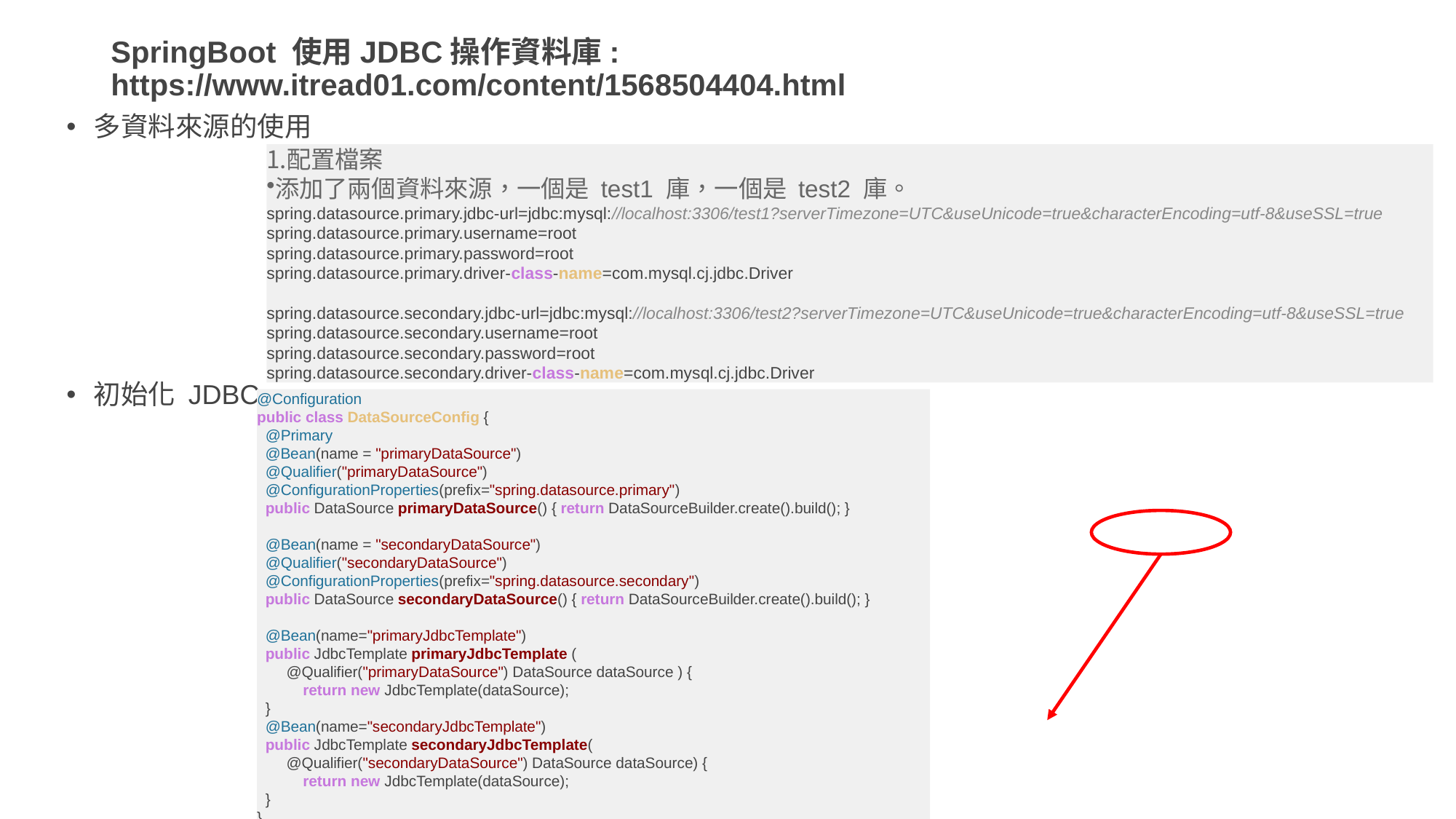

# SpringBoot 使用JDBC操作資料庫: https://www.itread01.com/content/1568504404.html
多資料來源的使用

初始化 JDBC
配置檔案
添加了兩個資料來源，一個是 test1 庫，一個是 test2 庫。
spring.datasource.primary.jdbc-url=jdbc:mysql://localhost:3306/test1?serverTimezone=UTC&useUnicode=true&characterEncoding=utf-8&useSSL=true
spring.datasource.primary.username=root
spring.datasource.primary.password=root
spring.datasource.primary.driver-class-name=com.mysql.cj.jdbc.Driver

spring.datasource.secondary.jdbc-url=jdbc:mysql://localhost:3306/test2?serverTimezone=UTC&useUnicode=true&characterEncoding=utf-8&useSSL=true spring.datasource.secondary.username=root
spring.datasource.secondary.password=root
spring.datasource.secondary.driver-class-name=com.mysql.cj.jdbc.Driver
@Configuration
public class DataSourceConfig {
  @Primary
  @Bean(name = "primaryDataSource")
  @Qualifier("primaryDataSource")
  @ConfigurationProperties(prefix="spring.datasource.primary")
  public DataSource primaryDataSource() { return DataSourceBuilder.create().build(); }

  @Bean(name = "secondaryDataSource")
  @Qualifier("secondaryDataSource")
  @ConfigurationProperties(prefix="spring.datasource.secondary")
  public DataSource secondaryDataSource() { return DataSourceBuilder.create().build(); }

  @Bean(name="primaryJdbcTemplate")
  public JdbcTemplate primaryJdbcTemplate (
       @Qualifier("primaryDataSource") DataSource dataSource ) {
           return new JdbcTemplate(dataSource);
  }
  @Bean(name="secondaryJdbcTemplate")
  public JdbcTemplate secondaryJdbcTemplate(
       @Qualifier("secondaryDataSource") DataSource dataSource) {
           return new JdbcTemplate(dataSource);
  }
}